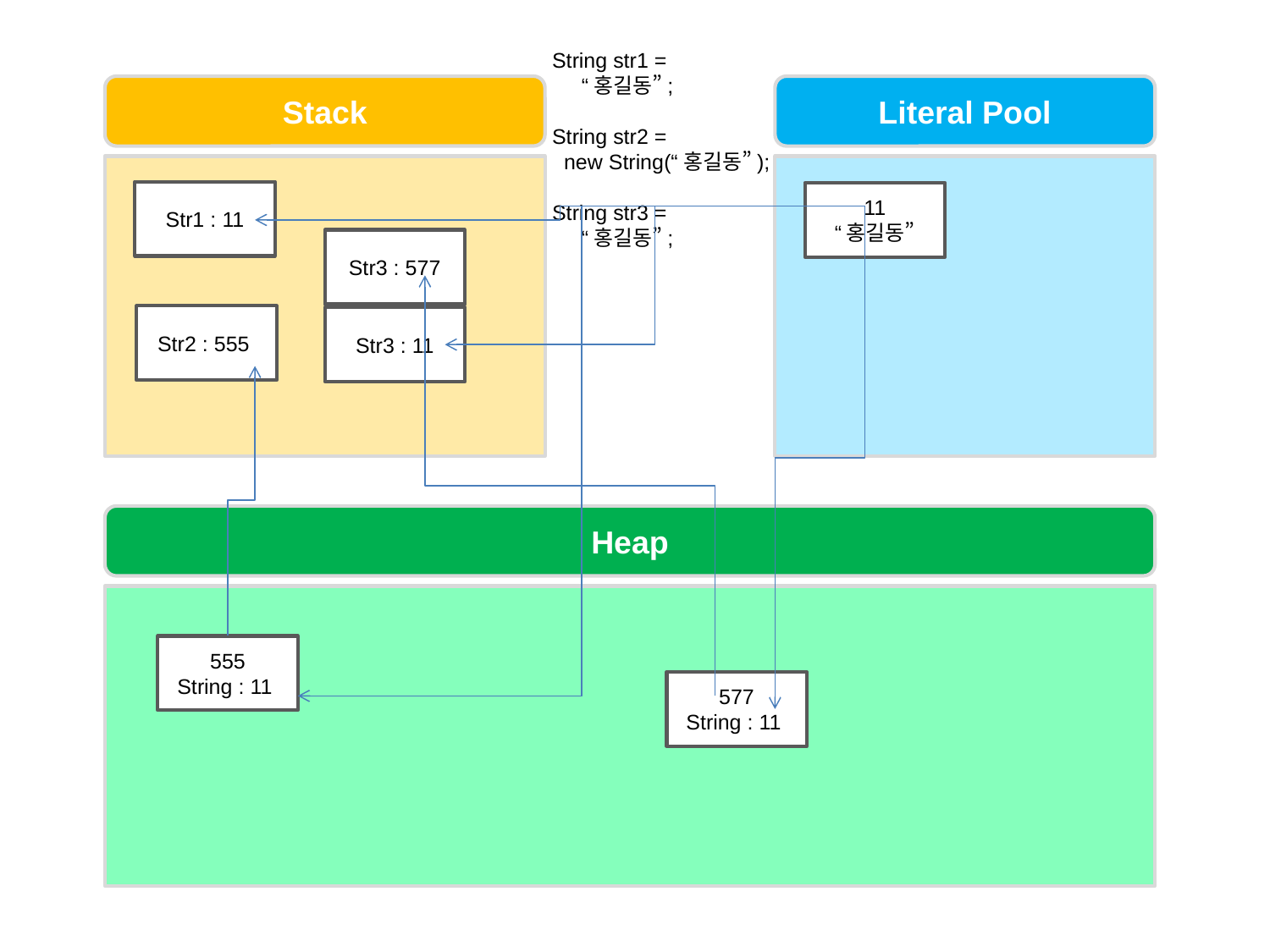

String str1 =
     “홍길동”;
String str2 =
  new String(“홍길동”);
String str3 =
     “홍길동”;
Stack
Literal Pool

Str1 : 11
11
“홍길동”
Str3 : 577
Str2 : 555
Str3 : 11
Heap

555
String : 11
577
String : 11